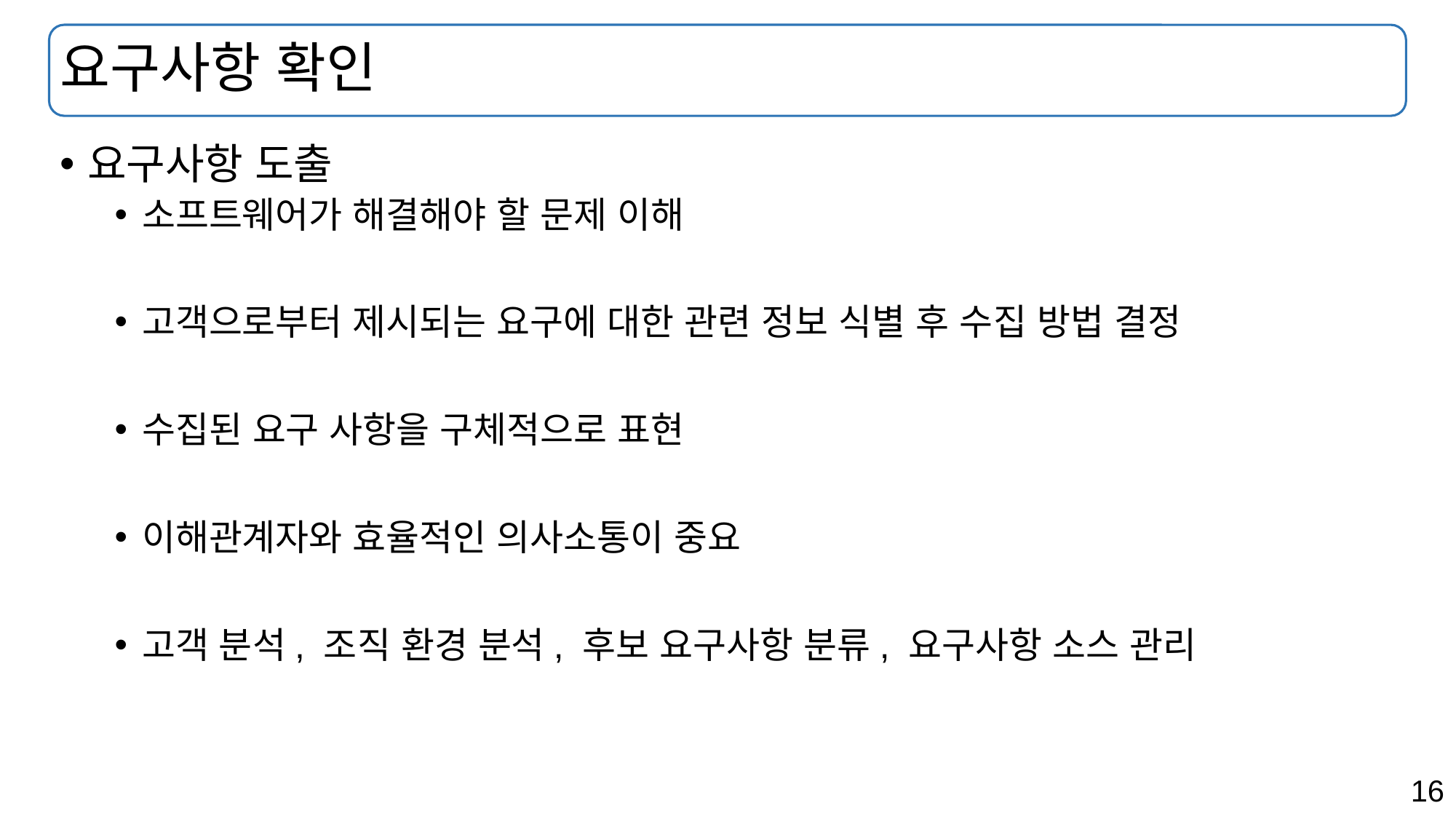

# 요구사항 확인
요구사항 도출
소프트웨어가 해결해야 할 문제 이해

고객으로부터 제시되는 요구에 대한 관련 정보 식별 후 수집 방법 결정

수집된 요구 사항을 구체적으로 표현

이해관계자와 효율적인 의사소통이 중요

고객 분석, 조직 환경 분석, 후보 요구사항 분류, 요구사항 소스 관리